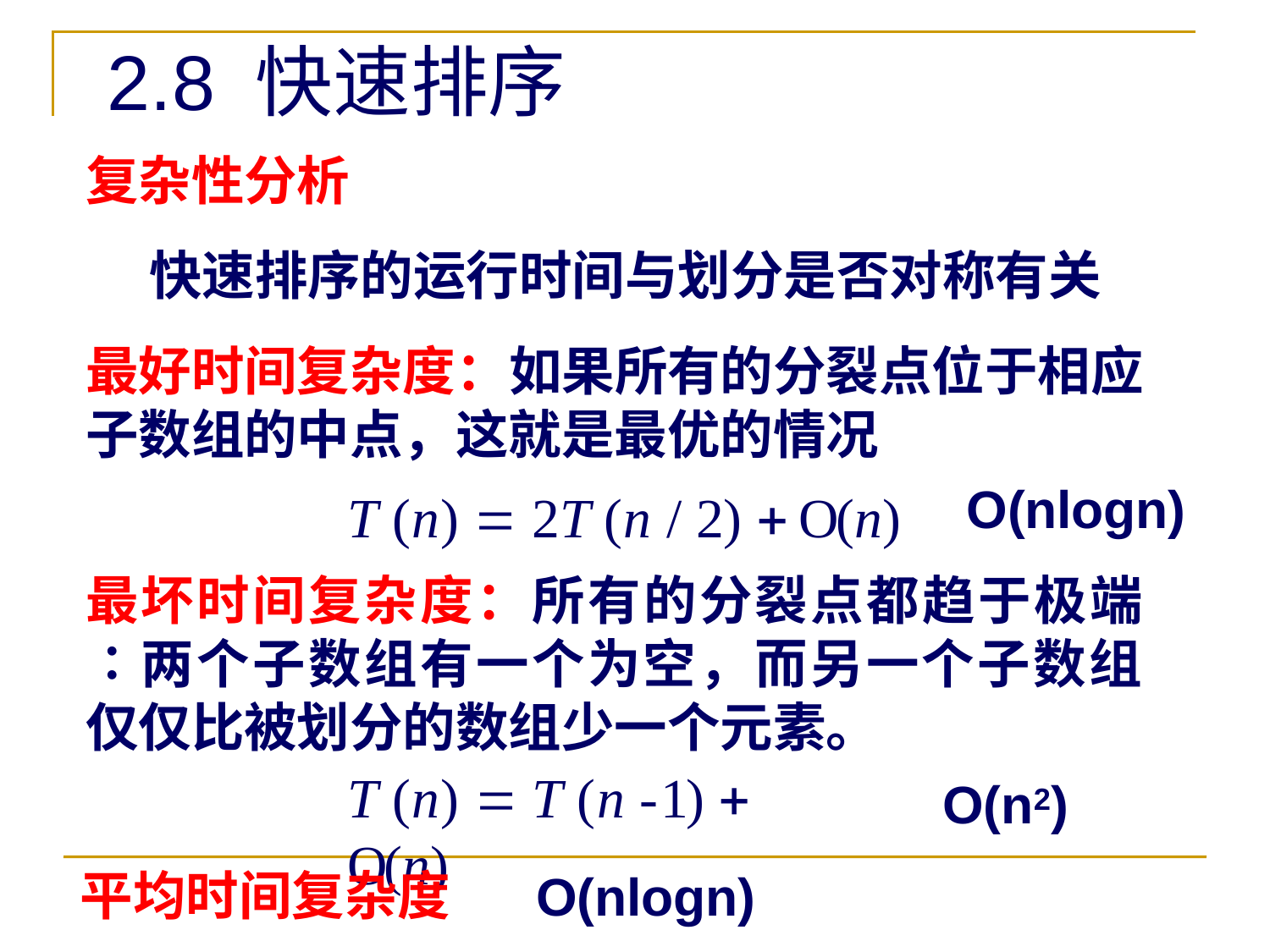

2.8 快速排序
复杂性分析
快速排序的运行时间与划分是否对称有关
最好时间复杂度：如果所有的分裂点位于相应子数组的中点，这就是最优的情况
O(nlogn)
T (n) = 2T (n / 2) + O(n)
最坏时间复杂度：所有的分裂点都趋于极端∶两个子数组有一个为空，而另一个子数组仅仅比被划分的数组少一个元素。
T (n) = T (n -1) + O(n)

O(n2)
平均时间复杂度
O(nlogn)